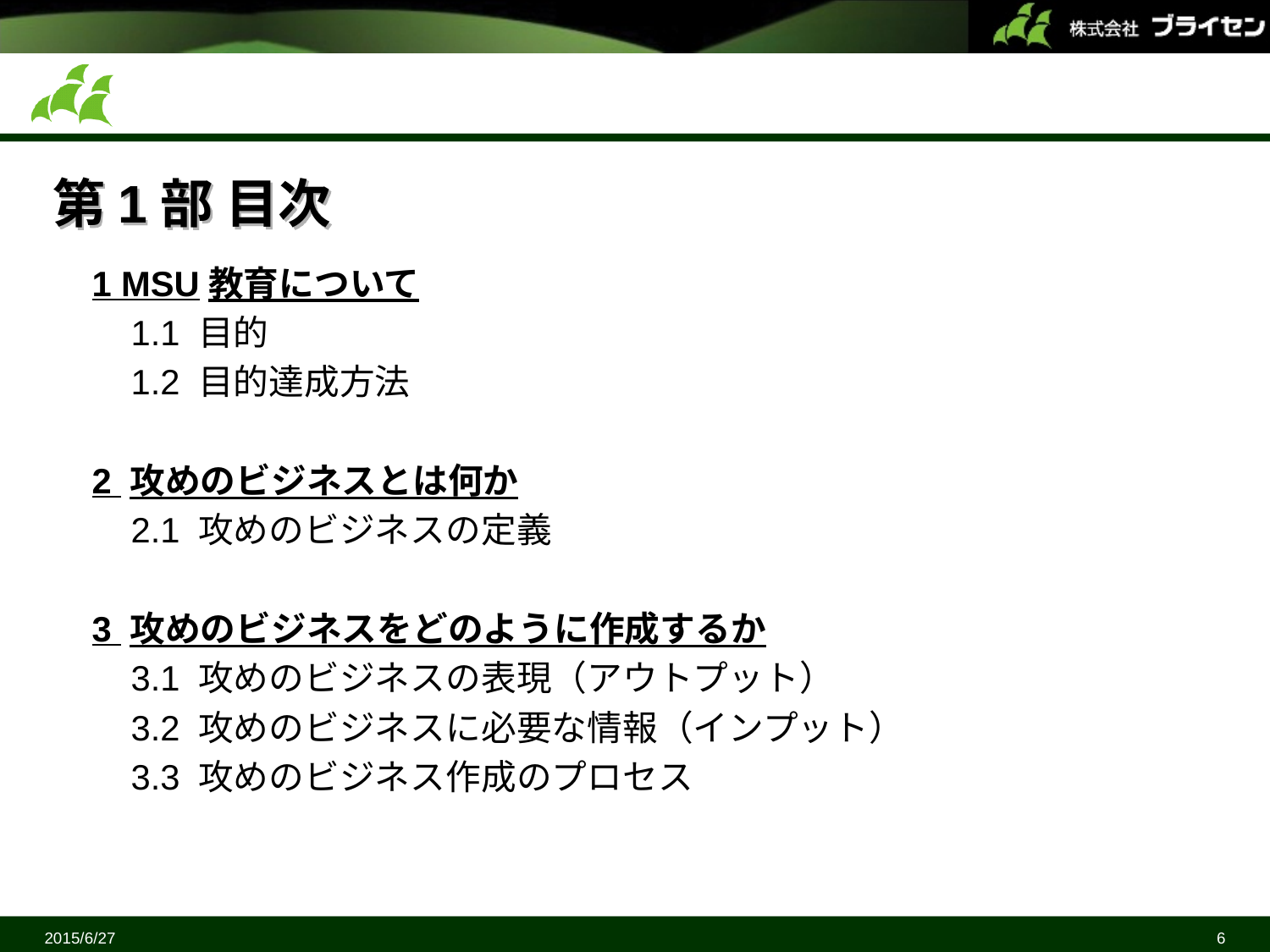

# 第1部 目次

    1 MSU教育について
        1.1 目的
        1.2 目的達成方法

    2 攻めのビジネスとは何か
        2.1 攻めのビジネスの定義

    3 攻めのビジネスをどのように作成するか
        3.1 攻めのビジネスの表現（アウトプット）
        3.2 攻めのビジネスに必要な情報（インプット）
        3.3 攻めのビジネス作成のプロセス
2015/6/27
6